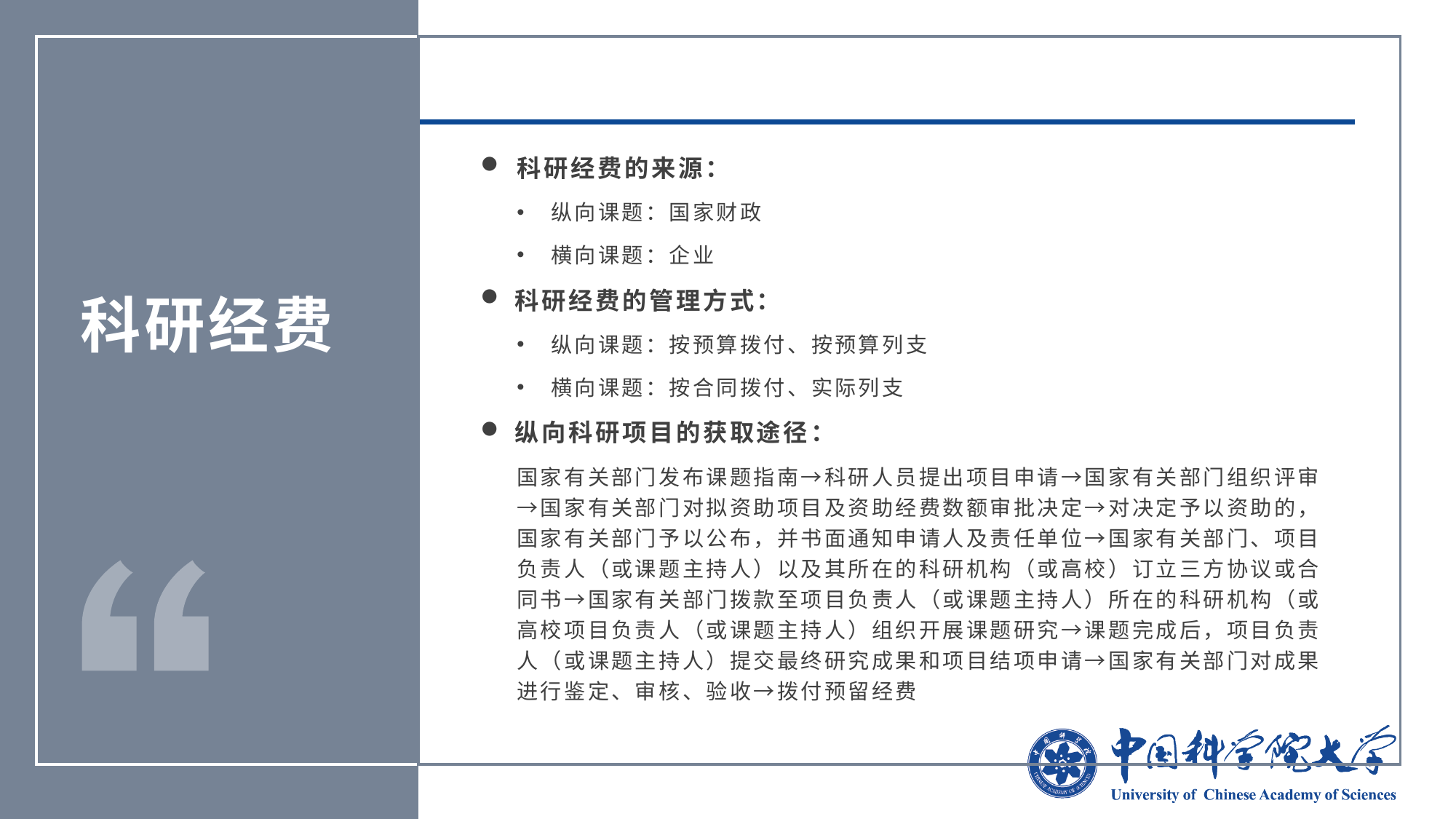

科研经费的来源：
纵向课题：国家财政
横向课题：企业
科研经费的管理方式：
纵向课题：按预算拨付、按预算列支
横向课题：按合同拨付、实际列支
纵向科研项目的获取途径：
国家有关部门发布课题指南→科研人员提出项目申请→国家有关部门组织评审→国家有关部门对拟资助项目及资助经费数额审批决定→对决定予以资助的，国家有关部门予以公布，并书面通知申请人及责任单位→国家有关部门、项目负责人（或课题主持人）以及其所在的科研机构（或高校）订立三方协议或合同书→国家有关部门拨款至项目负责人（或课题主持人）所在的科研机构（或高校项目负责人（或课题主持人）组织开展课题研究→课题完成后，项目负责人（或课题主持人）提交最终研究成果和项目结项申请→国家有关部门对成果进行鉴定、审核、验收→拨付预留经费
科研经费